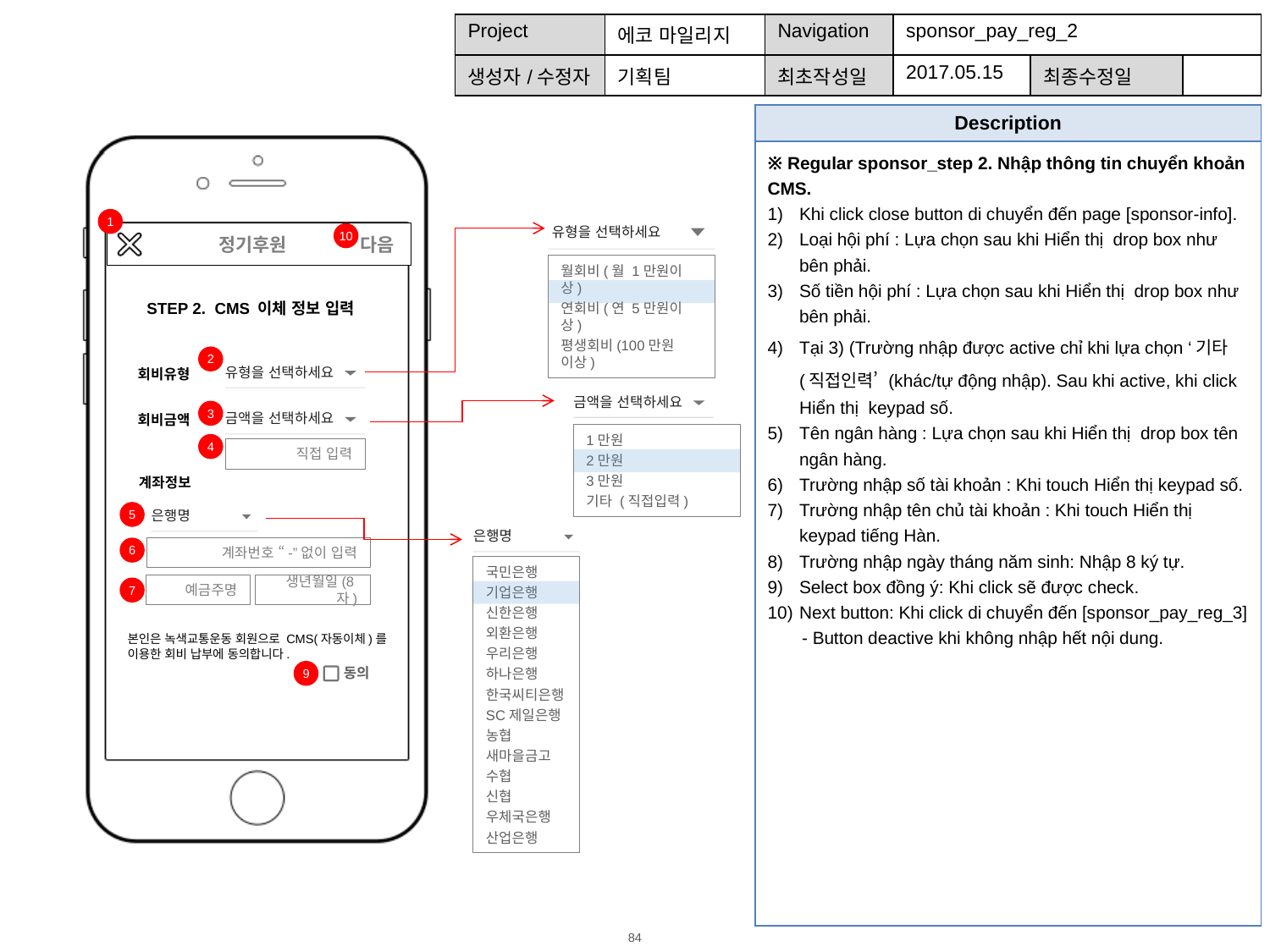

| Project | 에코 마일리지 | Navigation | sponsor\_pay\_reg\_2 |  |  |
| --- | --- | --- | --- | --- | --- |
| 생성자/수정자 | 기획팀 | 최초작성일 | 2017.05.15 | 최종수정일 |  |
| Description |
| --- |
| ※ Regular sponsor\_step 2. Nhập thông tin chuyển khoản CMS. Khi click close button di chuyển đến page [sponsor-info]. Loại hội phí : Lựa chọn sau khi Hiển thị drop box như bên phải. Số tiền hội phí : Lựa chọn sau khi Hiển thị drop box như bên phải. Tại 3) (Trường nhập được active chỉ khi lựa chọn ‘기타(직접인력’ (khác/tự động nhập). Sau khi active, khi click Hiển thị keypad số. Tên ngân hàng : Lựa chọn sau khi Hiển thị drop box tên ngân hàng. Trường nhập số tài khoản : Khi touch Hiển thị keypad số. Trường nhập tên chủ tài khoản : Khi touch Hiển thị keypad tiếng Hàn. Trường nhập ngày tháng năm sinh: Nhập 8 ký tự. Select box đồng ý: Khi click sẽ được check. Next button: Khi click di chuyển đến [sponsor\_pay\_reg\_3] - Button deactive khi không nhập hết nội dung. |
1
유형을 선택하세요

                   정기후원
10
다음

월회비(월 1만원이상)
연회비(연 5만원이상)
평생회비(100만원 이상)

STEP 2.  CMS 이체 정보 입력
2
유형을 선택하세요

회비유형
금액을 선택하세요

3
금액을 선택하세요

회비금액
1만원
2만원
3만원
기타 (직접입력)

4
 직접 입력
계좌정보
은행명

5
은행명

6
 계좌번호 “-”없이 입력
국민은행
기업은행
신한은행
외환은행
우리은행
하나은행
한국씨티은행
SC제일은행
농협
새마을금고
수협
신협
우체국은행
산업은행

예금주명
생년월일(8자)
7
본인은 녹색교통운동 회원으로 CMS(자동이체)를 이용한 회비 납부에 동의합니다.
동의
9